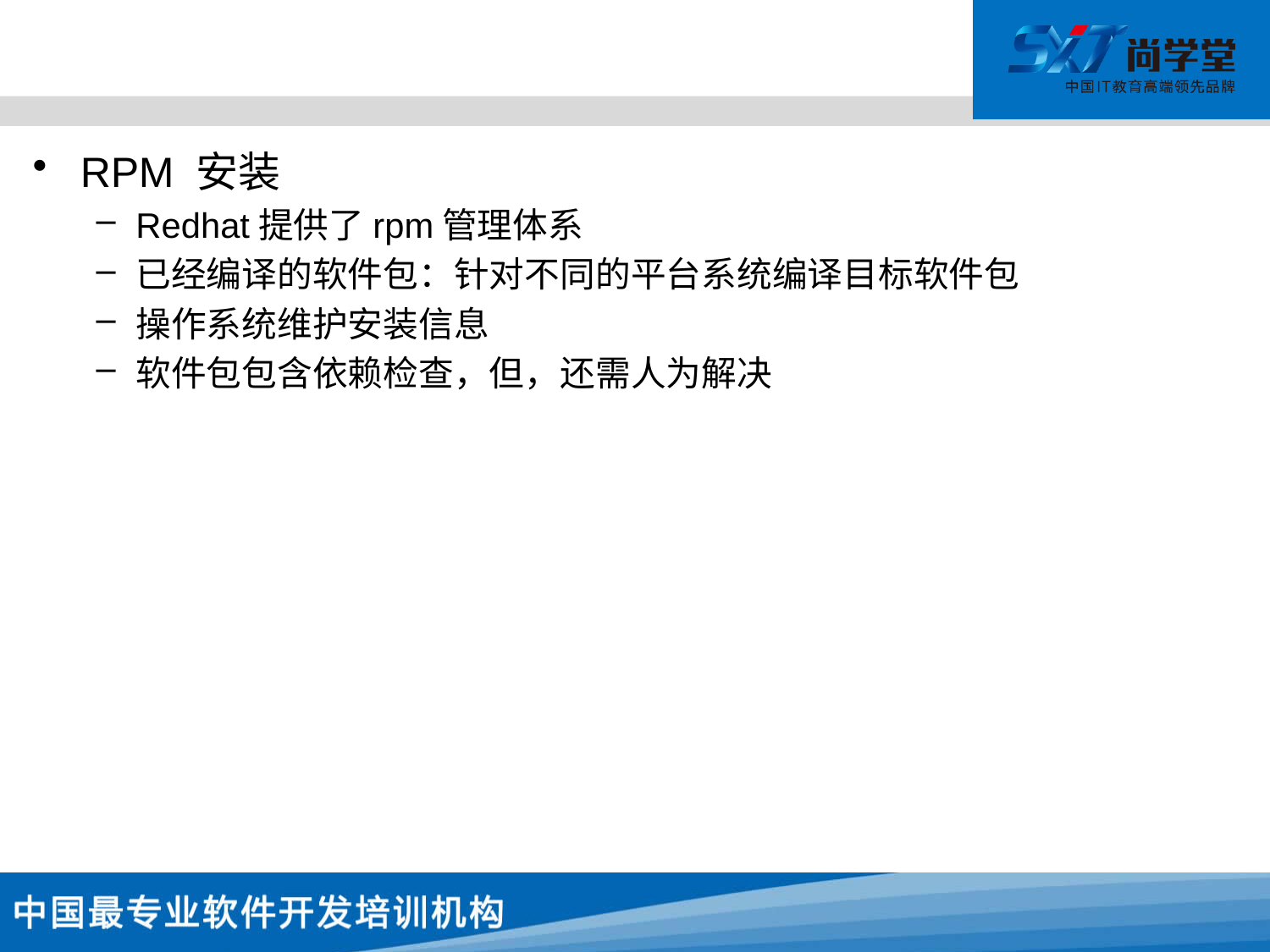

#
RPM 安装
Redhat提供了rpm管理体系
已经编译的软件包：针对不同的平台系统编译目标软件包
操作系统维护安装信息
软件包包含依赖检查，但，还需人为解决